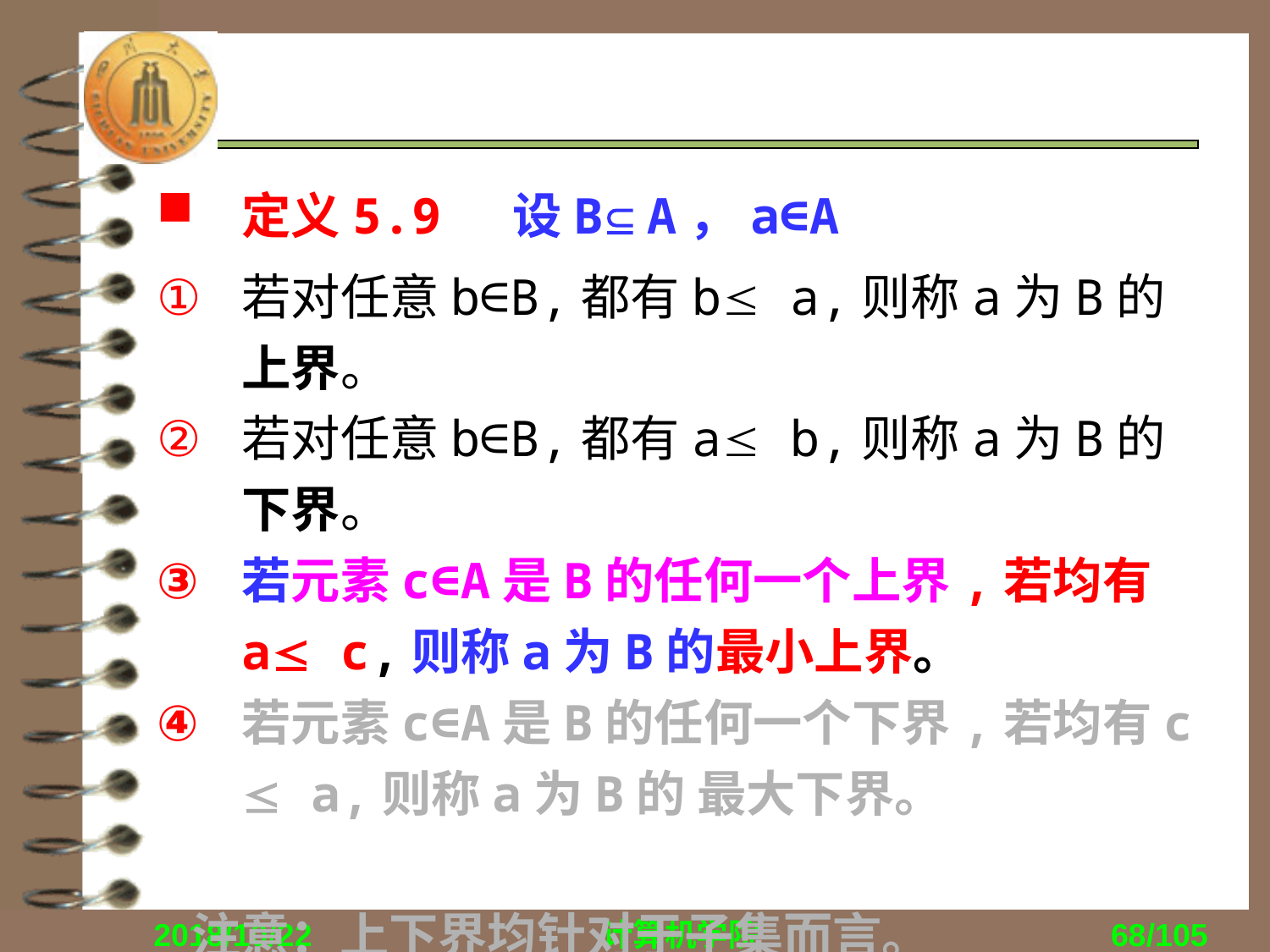

#
定义5.9  设B⊆ A，a∈A
若对任意b∈B,都有b≤ a,则称a为B的上界。
若对任意b∈B,都有a≤ b,则称a为B的下界。
若元素c∈A是B的任何一个上界,若均有a≤ c,则称a为B的最小上界。
若元素c∈A是B的任何一个下界,若均有c ≤ a,则称a为B的 最大下界。

  注意：上下界均针对于子集而言。
2018/10/22
计算机学院
68/105